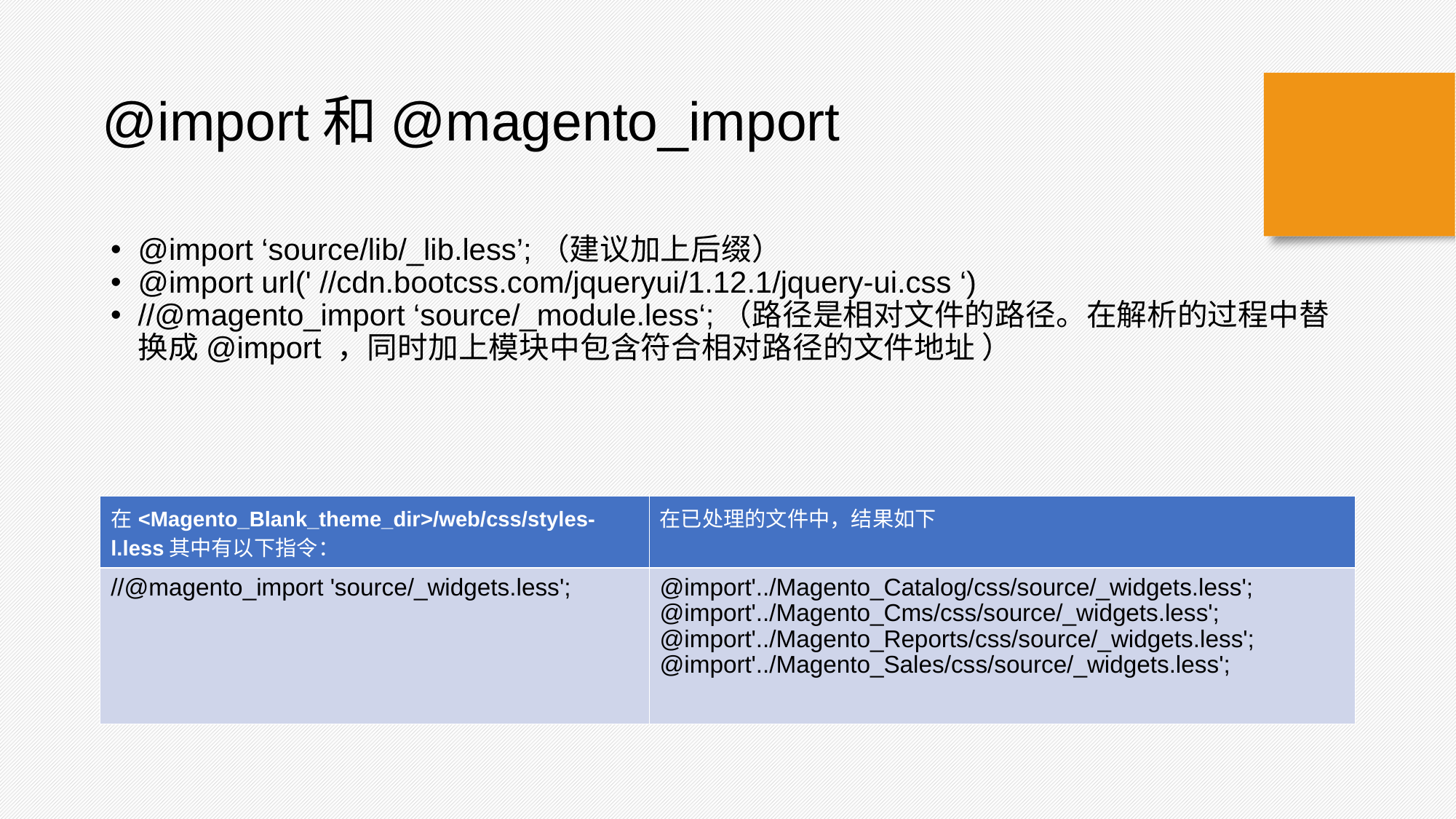

@import和@magento_import
@import ‘source/lib/_lib.less’;（建议加上后缀）
@import url(' //cdn.bootcss.com/jqueryui/1.12.1/jquery-ui.css ‘)
//@magento_import ‘source/_module.less‘;（路径是相对文件的路径。在解析的过程中替换成@import ，同时加上模块中包含符合相对路径的文件地址 ）

| 在<Magento\_Blank\_theme\_dir>/web/css/styles-l.less其中有以下指令： | 在已处理的文件中，结果如下 |
| --- | --- |
| //@magento\_import 'source/\_widgets.less'; | @import'../Magento\_Catalog/css/source/\_widgets.less'; @import'../Magento\_Cms/css/source/\_widgets.less'; @import'../Magento\_Reports/css/source/\_widgets.less'; @import'../Magento\_Sales/css/source/\_widgets.less'; |